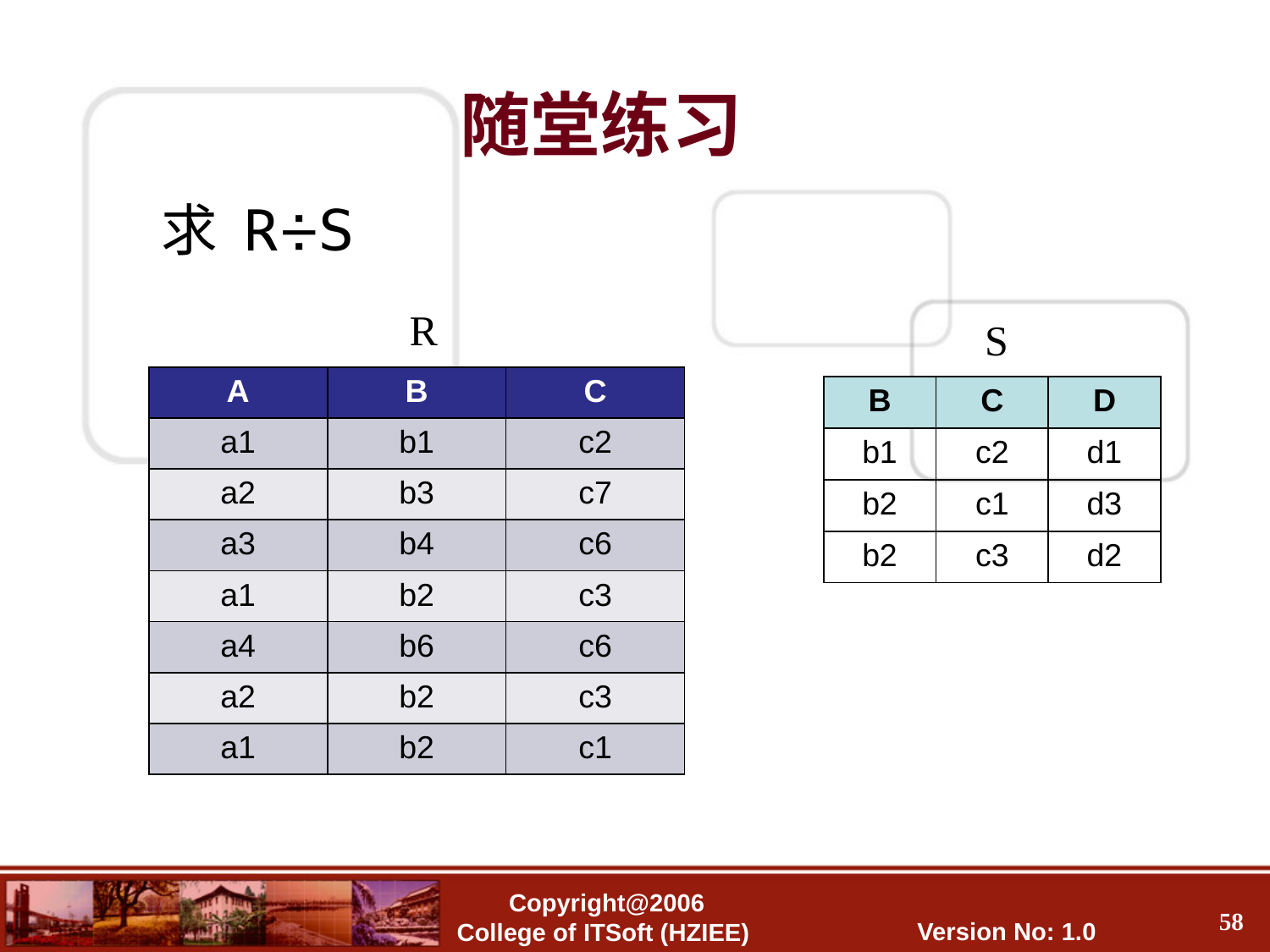

随堂练习
求 R÷S
R
S
| A | B | C |
| --- | --- | --- |
| a1 | b1 | c2 |
| a2 | b3 | c7 |
| a3 | b4 | c6 |
| a1 | b2 | c3 |
| a4 | b6 | c6 |
| a2 | b2 | c3 |
| a1 | b2 | c1 |
| B | C | D |
| --- | --- | --- |
| b1 | c2 | d1 |
| b2 | c1 | d3 |
| b2 | c3 | d2 |